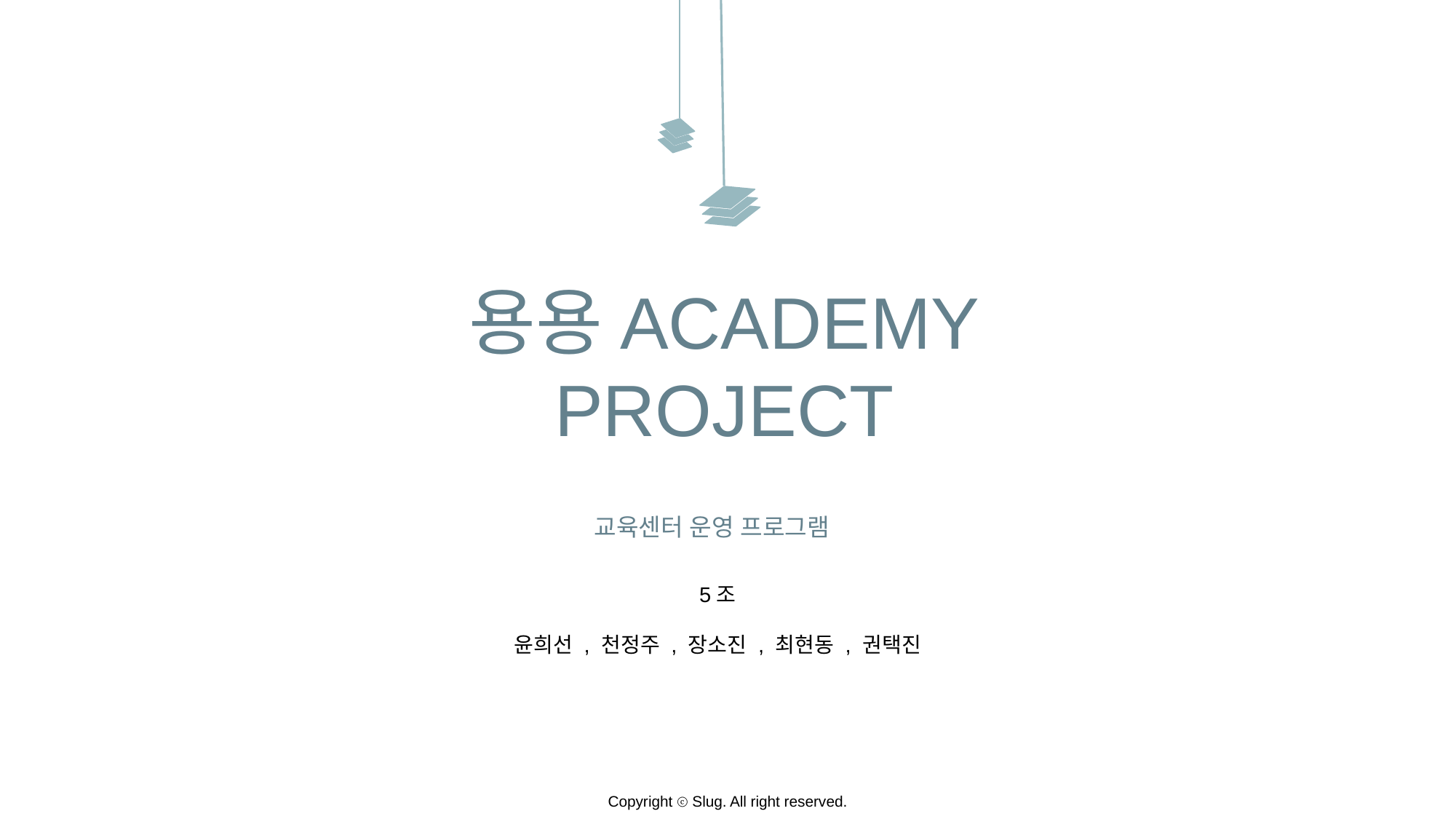

용용ACADEMY
PROJECT
교육센터 운영 프로그램
5조

윤희선 , 천정주 , 장소진 , 최현동 , 권택진
Copyright ⓒ Slug. All right reserved.